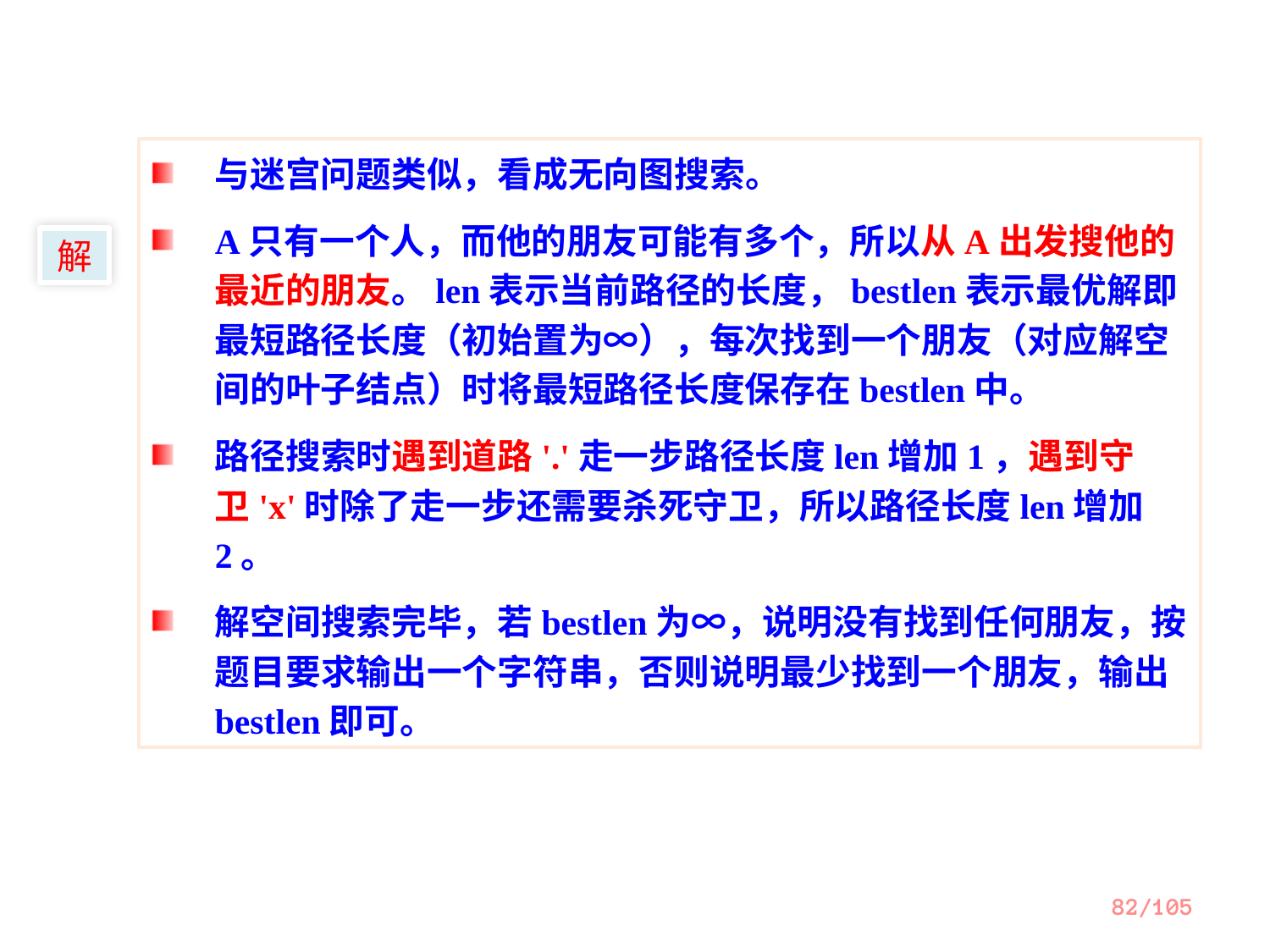

与迷宫问题类似，看成无向图搜索。
A只有一个人，而他的朋友可能有多个，所以从A出发搜他的最近的朋友。len表示当前路径的长度，bestlen表示最优解即最短路径长度（初始置为∞），每次找到一个朋友（对应解空间的叶子结点）时将最短路径长度保存在bestlen中。
路径搜索时遇到道路'.'走一步路径长度len增加1，遇到守卫'x'时除了走一步还需要杀死守卫，所以路径长度len增加2。
解空间搜索完毕，若bestlen为∞，说明没有找到任何朋友，按题目要求输出一个字符串，否则说明最少找到一个朋友，输出bestlen即可。
解
82/105